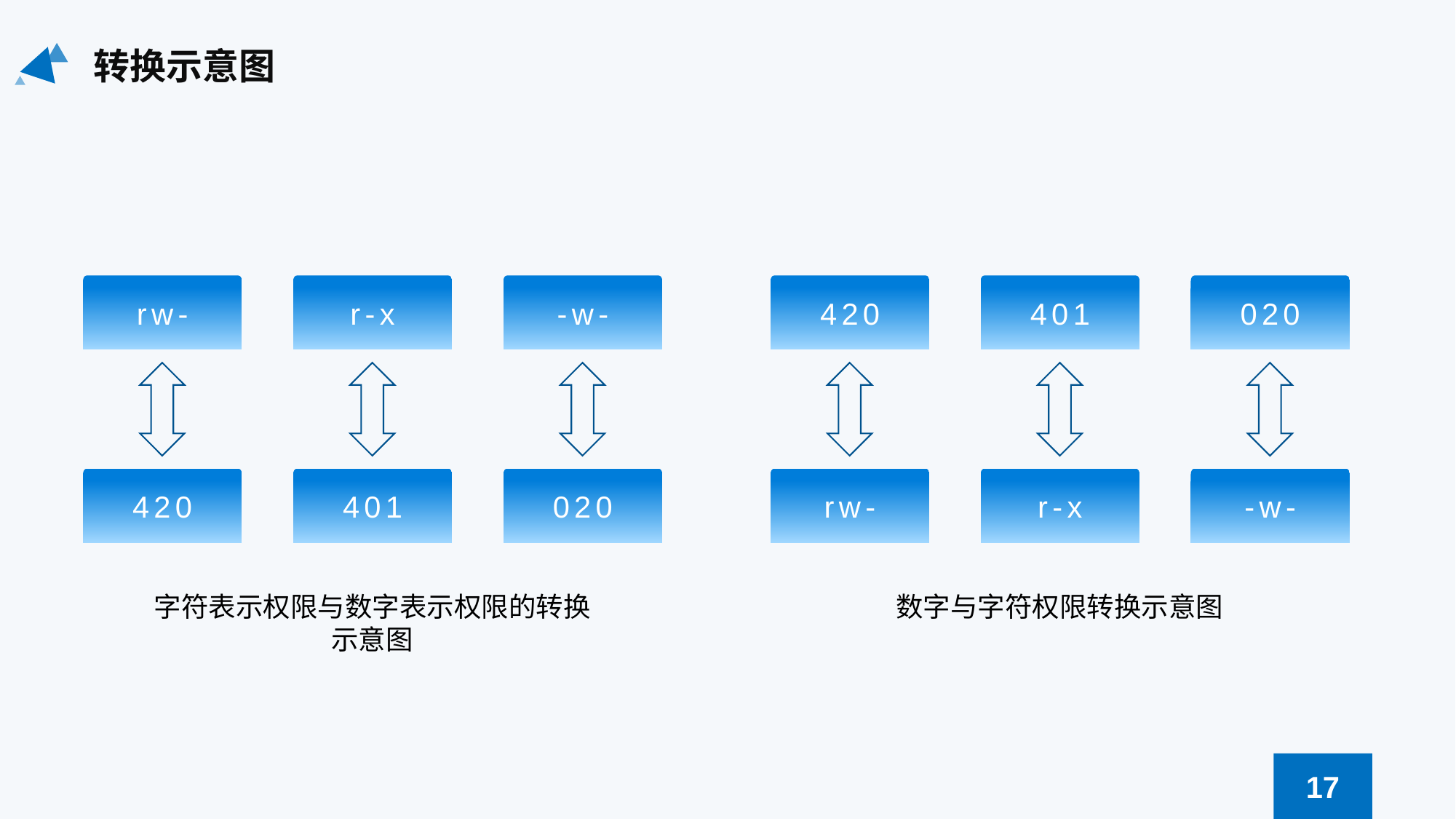

转换示意图

rw-

420
r-x

401
-w-

020
420

rw-
401

r-x
020

-w-
数字与字符权限转换示意图
字符表示权限与数字表示权限的转换
示意图

17